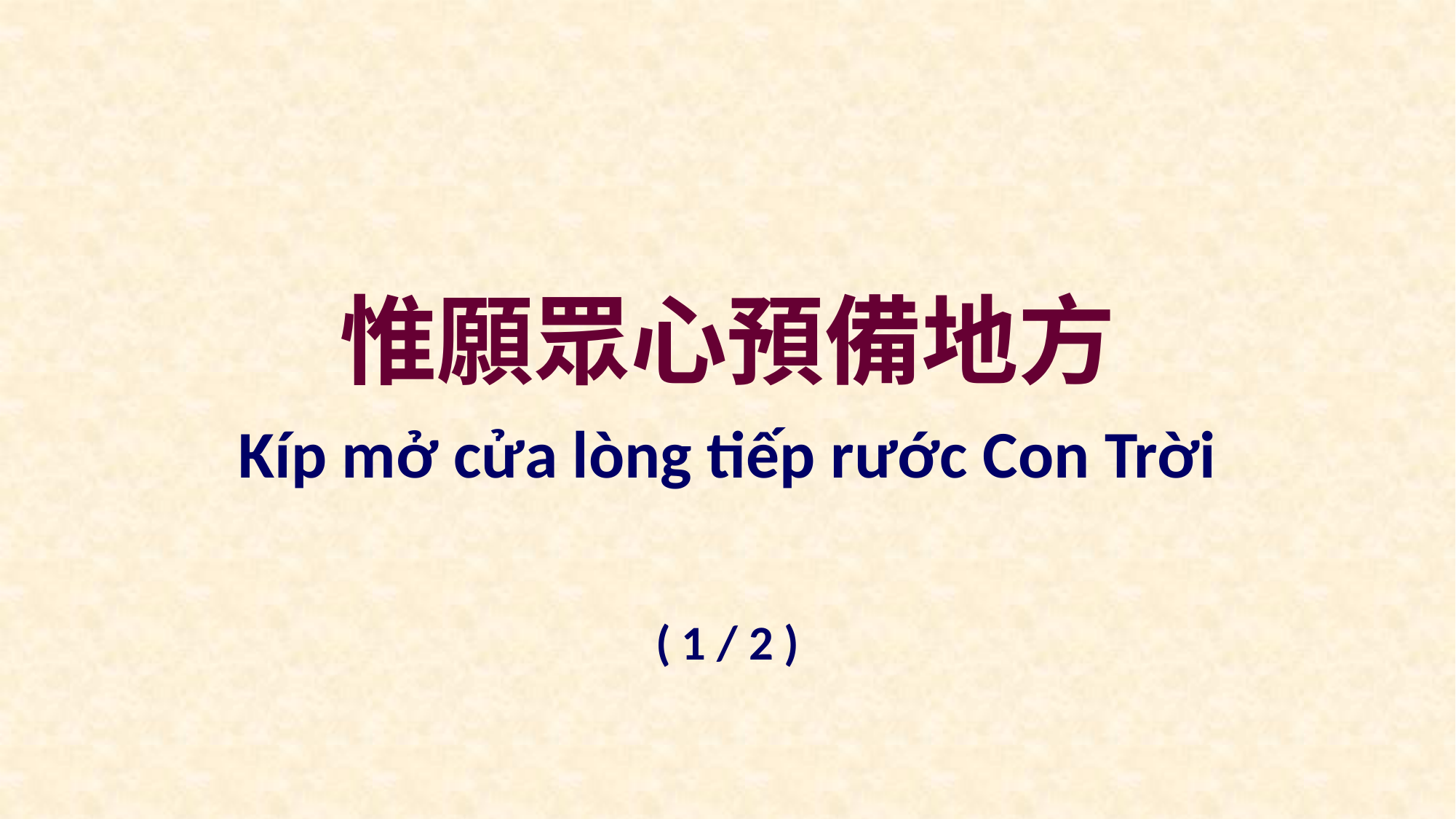

惟願眾心預備地方
Kíp mở cửa lòng tiếp rước Con Trời
( 1 / 2 )